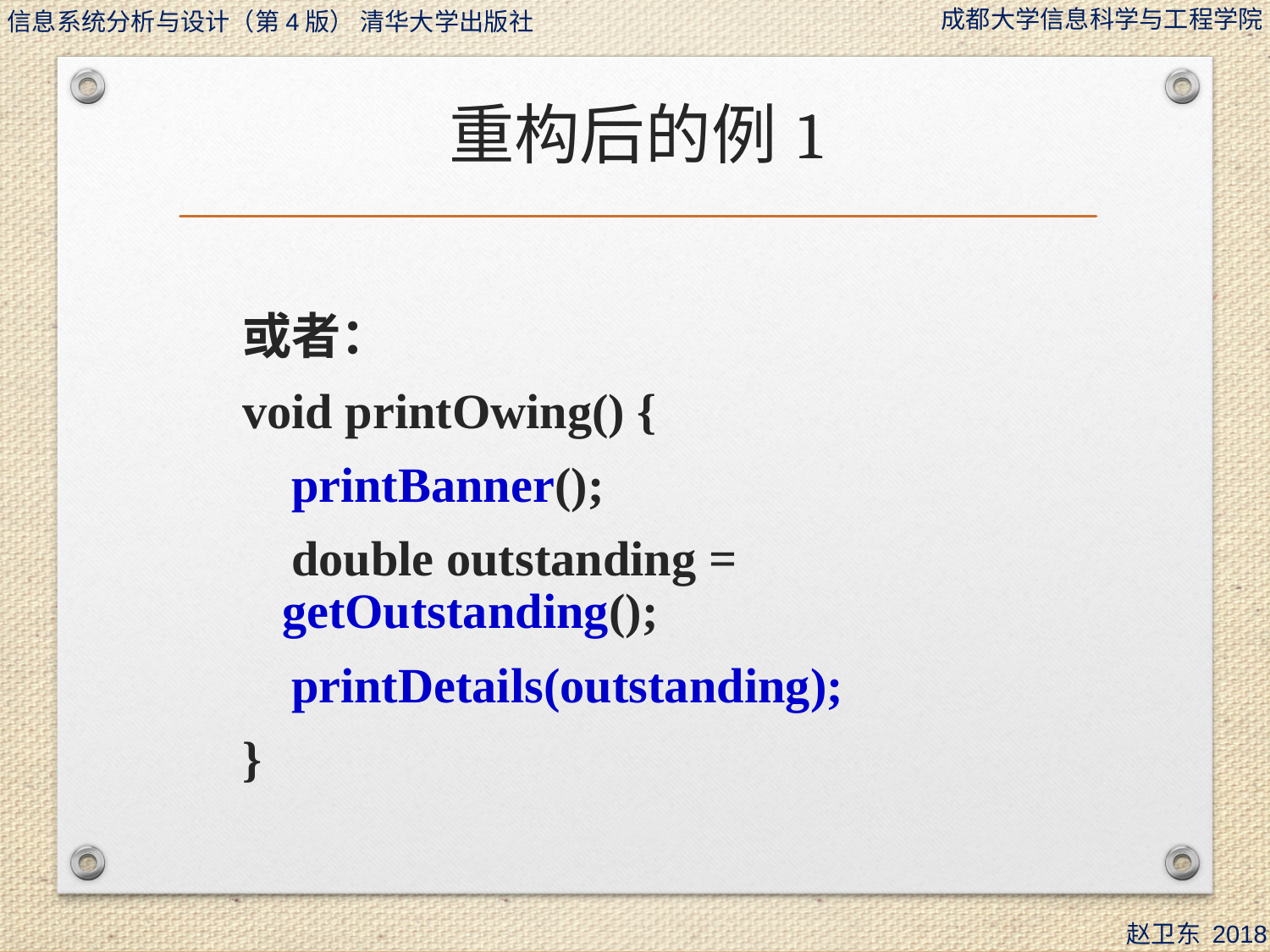

# 重构后的例1

或者：
void printOwing() {
    printBanner();
    double outstanding = getOutstanding();
    printDetails(outstanding);
}